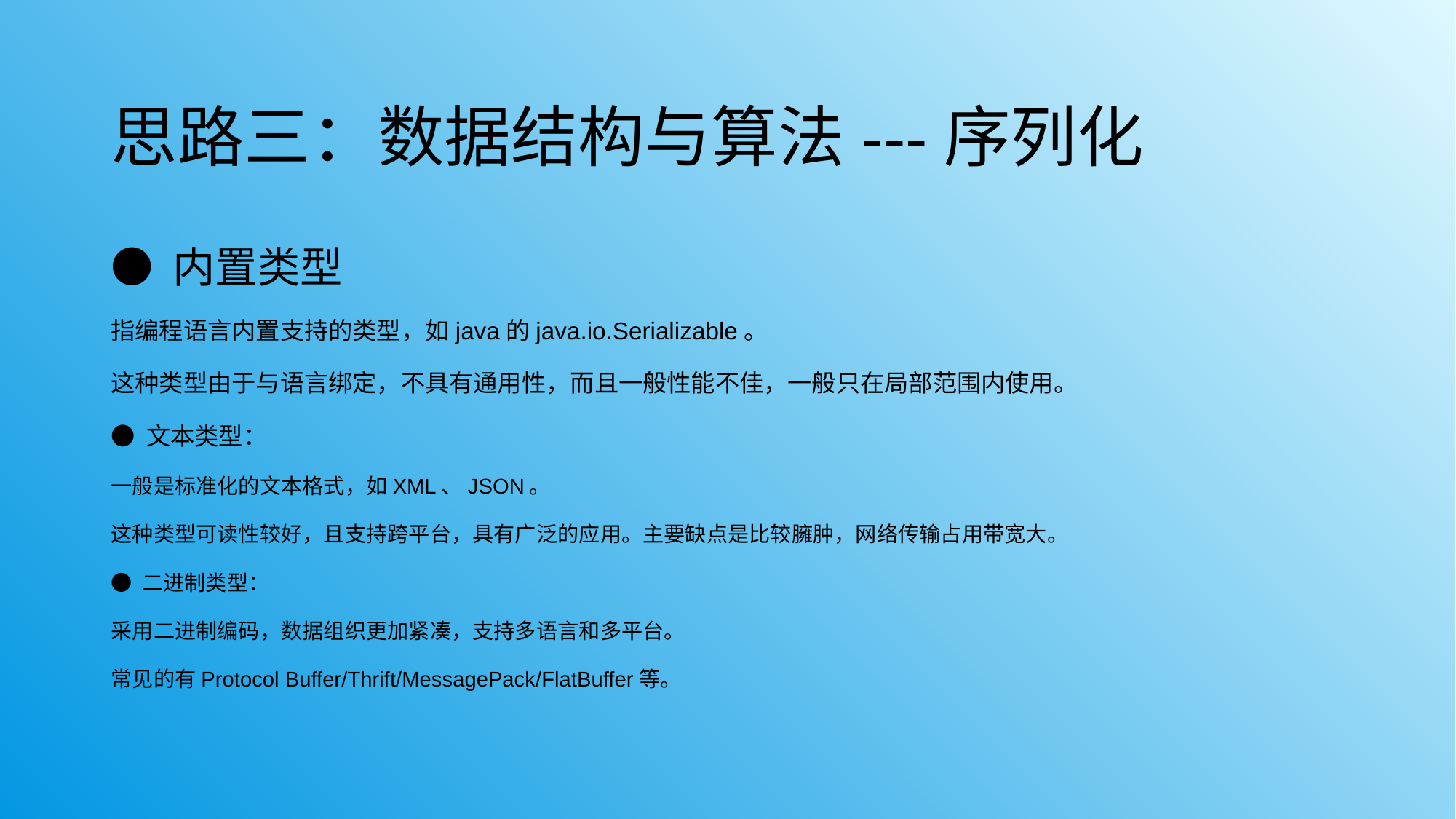

# 思路三：数据结构与算法---序列化
● 内置类型
指编程语言内置支持的类型，如java的java.io.Serializable。
这种类型由于与语言绑定，不具有通用性，而且一般性能不佳，一般只在局部范围内使用。
● 文本类型：
一般是标准化的文本格式，如XML、JSON。
这种类型可读性较好，且支持跨平台，具有广泛的应用。主要缺点是比较臃肿，网络传输占用带宽大。
● 二进制类型：
采用二进制编码，数据组织更加紧凑，支持多语言和多平台。
常见的有Protocol Buffer/Thrift/MessagePack/FlatBuffer等。